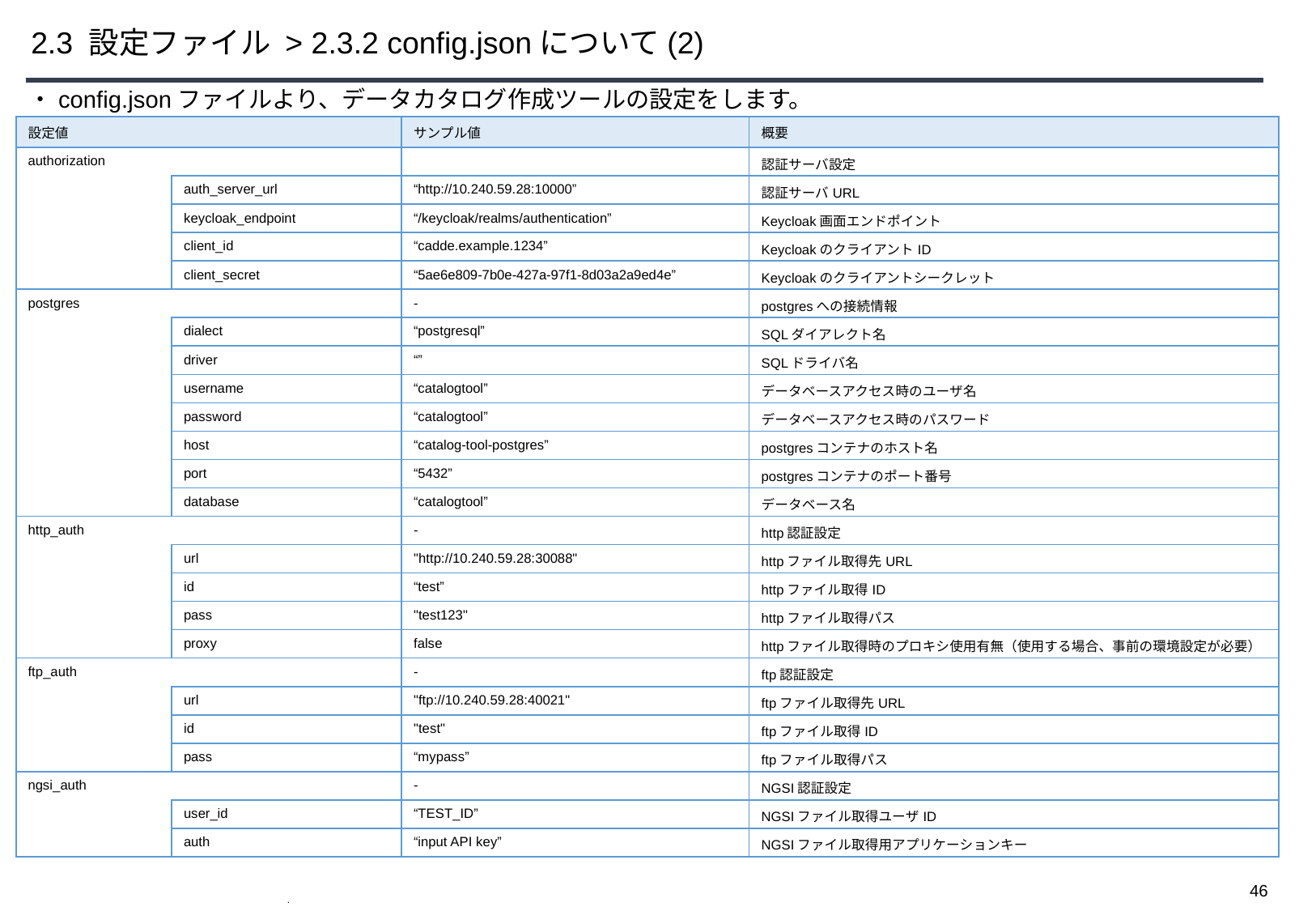

# 2.3 設定ファイル > 2.3.2 config.jsonについて(2)
・config.jsonファイルより、データカタログ作成ツールの設定をします。
| 設定値 |  | サンプル値 | 概要 |
| --- | --- | --- | --- |
| authorization |  |  | 認証サーバ設定 |
|  | auth\_server\_url | “http://10.240.59.28:10000” | 認証サーバURL |
|  | keycloak\_endpoint | “/keycloak/realms/authentication” | Keycloak画面エンドポイント |
|  | client\_id | “cadde.example.1234” | KeycloakのクライアントID |
|  | client\_secret | “5ae6e809-7b0e-427a-97f1-8d03a2a9ed4e” | Keycloakのクライアントシークレット |
| postgres |  | - | postgresへの接続情報 |
|  | dialect | “postgresql” | SQLダイアレクト名 |
|  | driver | “” | SQLドライバ名 |
|  | username | “catalogtool” | データベースアクセス時のユーザ名 |
|  | password | “catalogtool” | データベースアクセス時のパスワード |
|  | host | “catalog-tool-postgres” | postgresコンテナのホスト名 |
|  | port | “5432” | postgresコンテナのポート番号 |
|  | database | “catalogtool” | データベース名 |
| http\_auth |  | - | http認証設定 |
|  | url | "http://10.240.59.28:30088" | httpファイル取得先URL |
|  | id | “test” | httpファイル取得ID |
|  | pass | "test123" | httpファイル取得パス |
|  | proxy | false | httpファイル取得時のプロキシ使用有無（使用する場合、事前の環境設定が必要） |
| ftp\_auth |  | - | ftp認証設定 |
|  | url | "ftp://10.240.59.28:40021" | ftpファイル取得先URL |
|  | id | "test" | ftpファイル取得ID |
|  | pass | “mypass” | ftpファイル取得パス |
| ngsi\_auth |  | - | NGSI認証設定 |
|  | user\_id | “TEST\_ID” | NGSIファイル取得ユーザID |
|  | auth | “input API key” | NGSIファイル取得用アプリケーションキー |